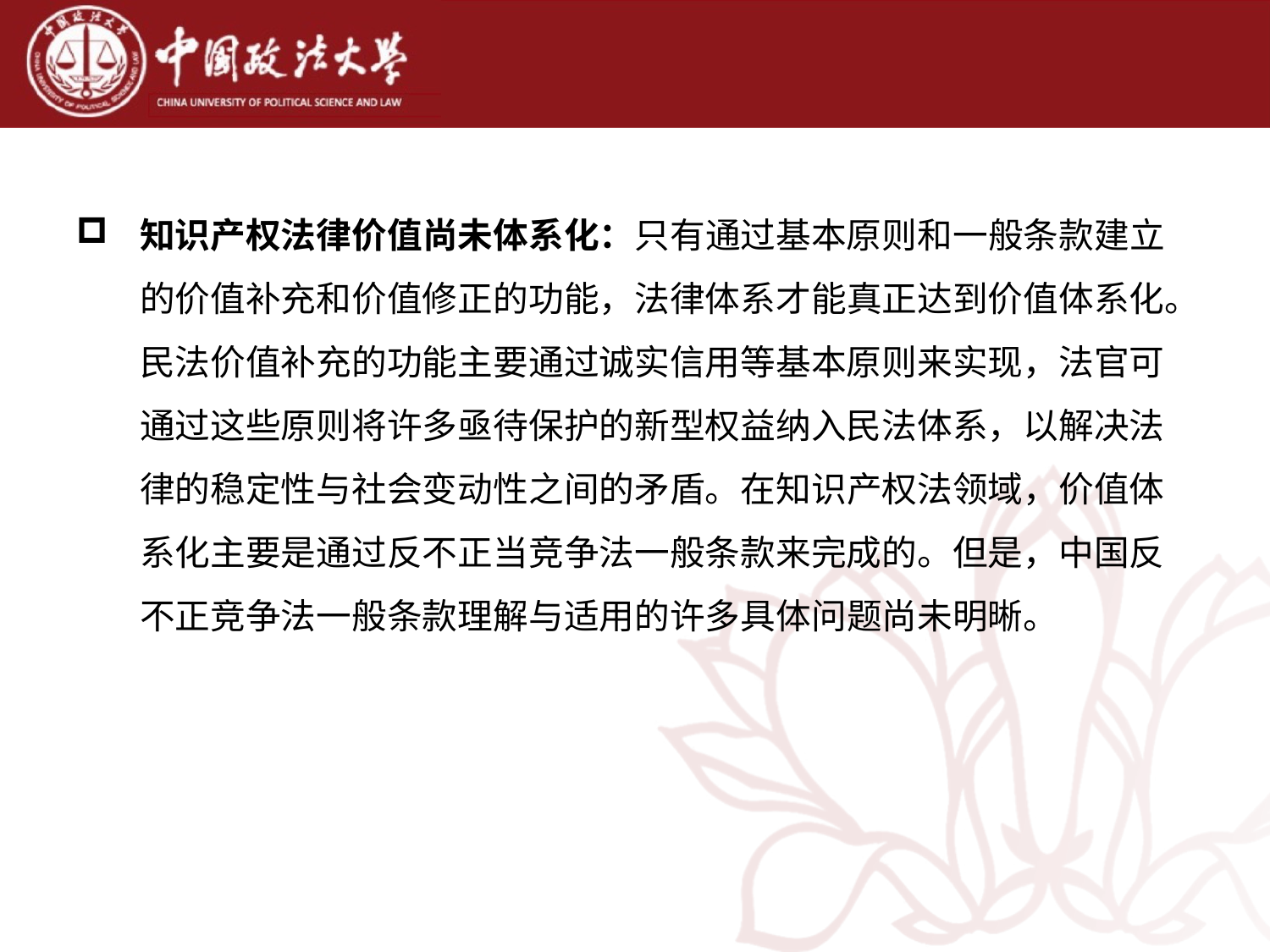

知识产权法律价值尚未体系化：只有通过基本原则和一般条款建立的价值补充和价值修正的功能，法律体系才能真正达到价值体系化。民法价值补充的功能主要通过诚实信用等基本原则来实现，法官可通过这些原则将许多亟待保护的新型权益纳入民法体系，以解决法律的稳定性与社会变动性之间的矛盾。在知识产权法领域，价值体系化主要是通过反不正当竞争法一般条款来完成的。但是，中国反不正竞争法一般条款理解与适用的许多具体问题尚未明晰。